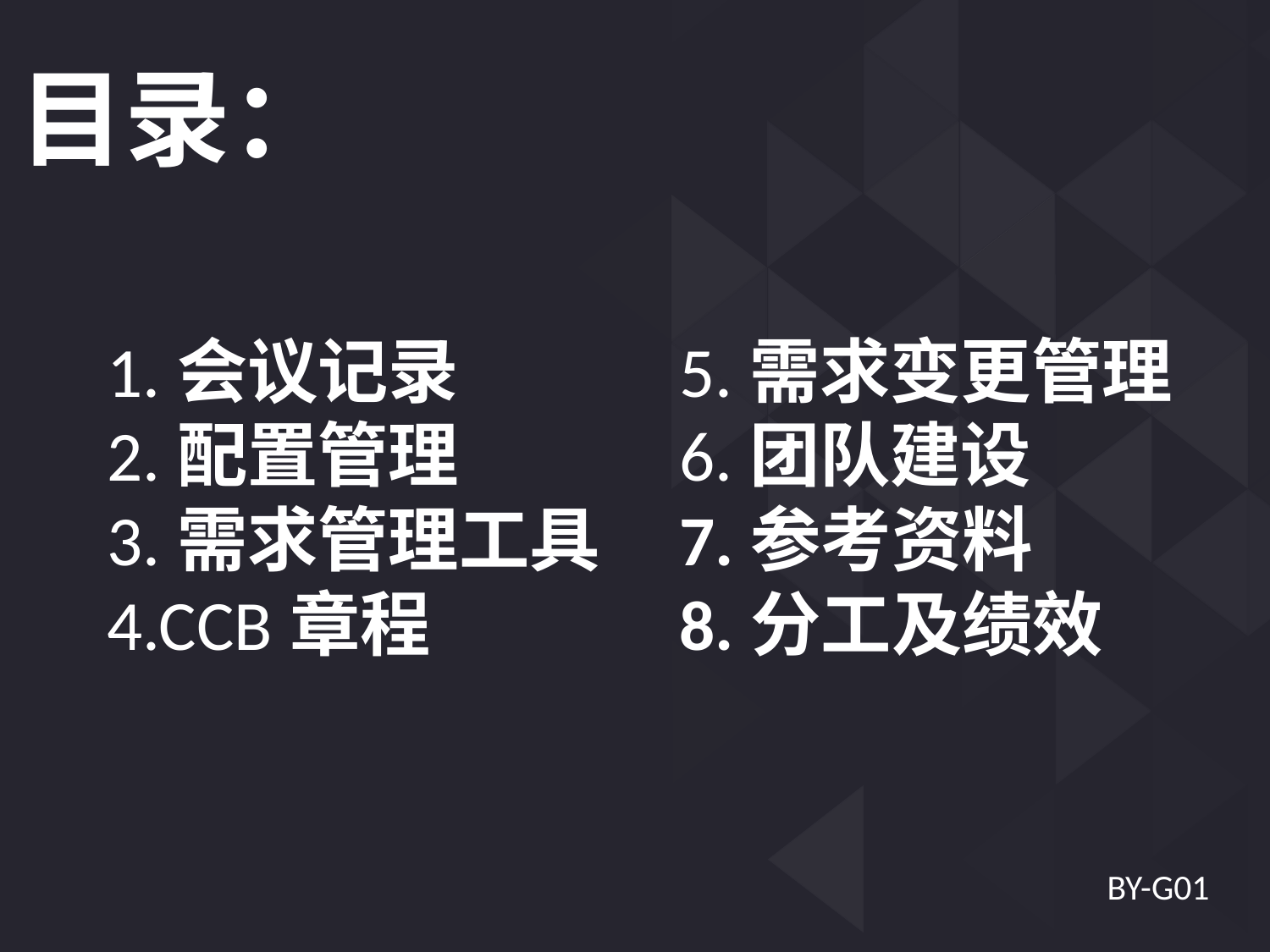

目录：
1.会议记录
2.配置管理
3.需求管理工具
4.CCB章程
5.需求变更管理
6.团队建设
7.参考资料
8.分工及绩效
BY-G01